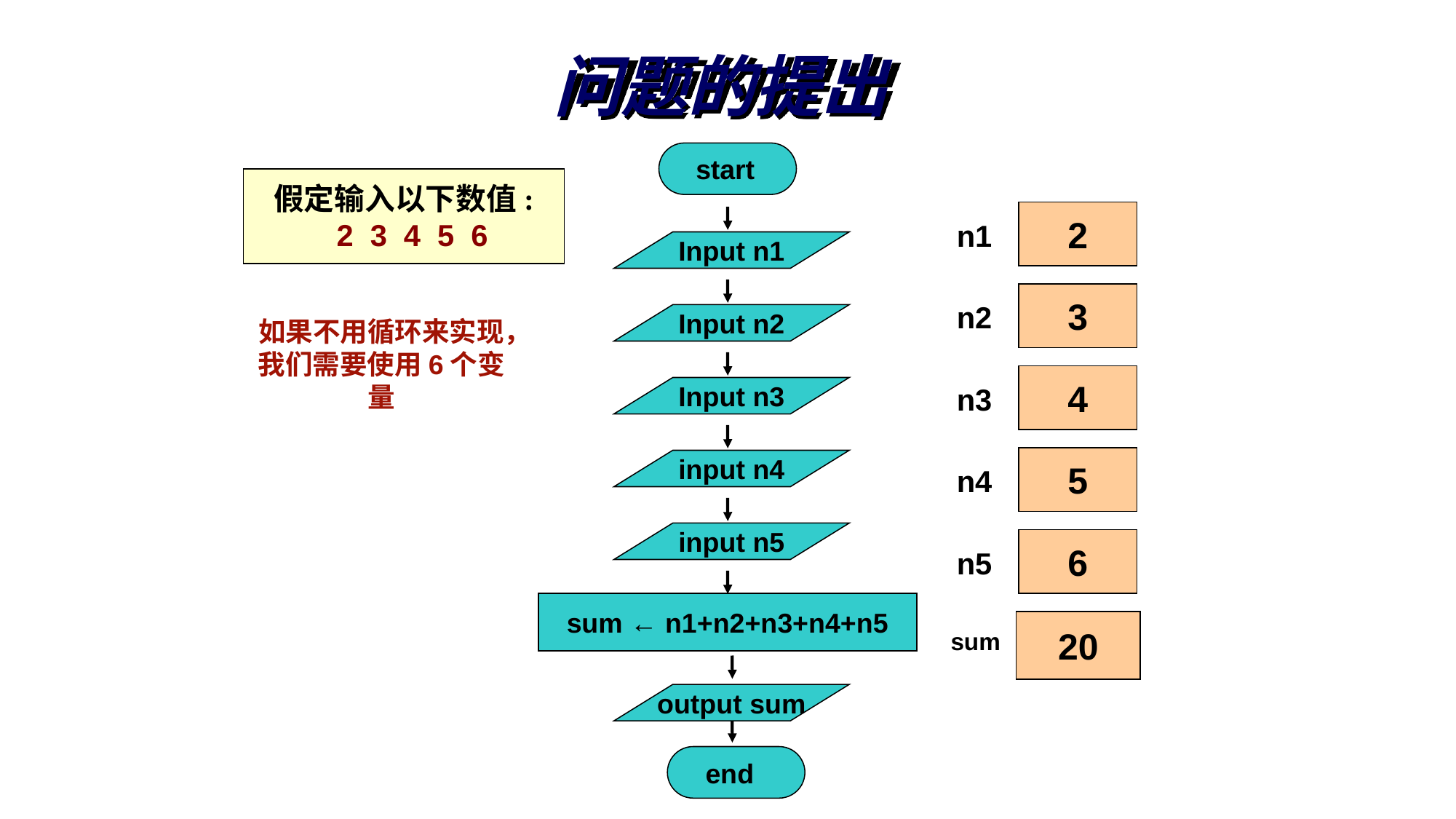

问题的提出

start

假定输入以下数值:
  2  3  4  5  6
2
n1

Input n1

3
n2
Input n2
如果不用循环来实现，我们需要使用6个变量

4
n3
Input n3

5
n4
input n4

input n5
6
n5

sum ← n1+n2+n3+n4+n5
20
sum

output sum

end